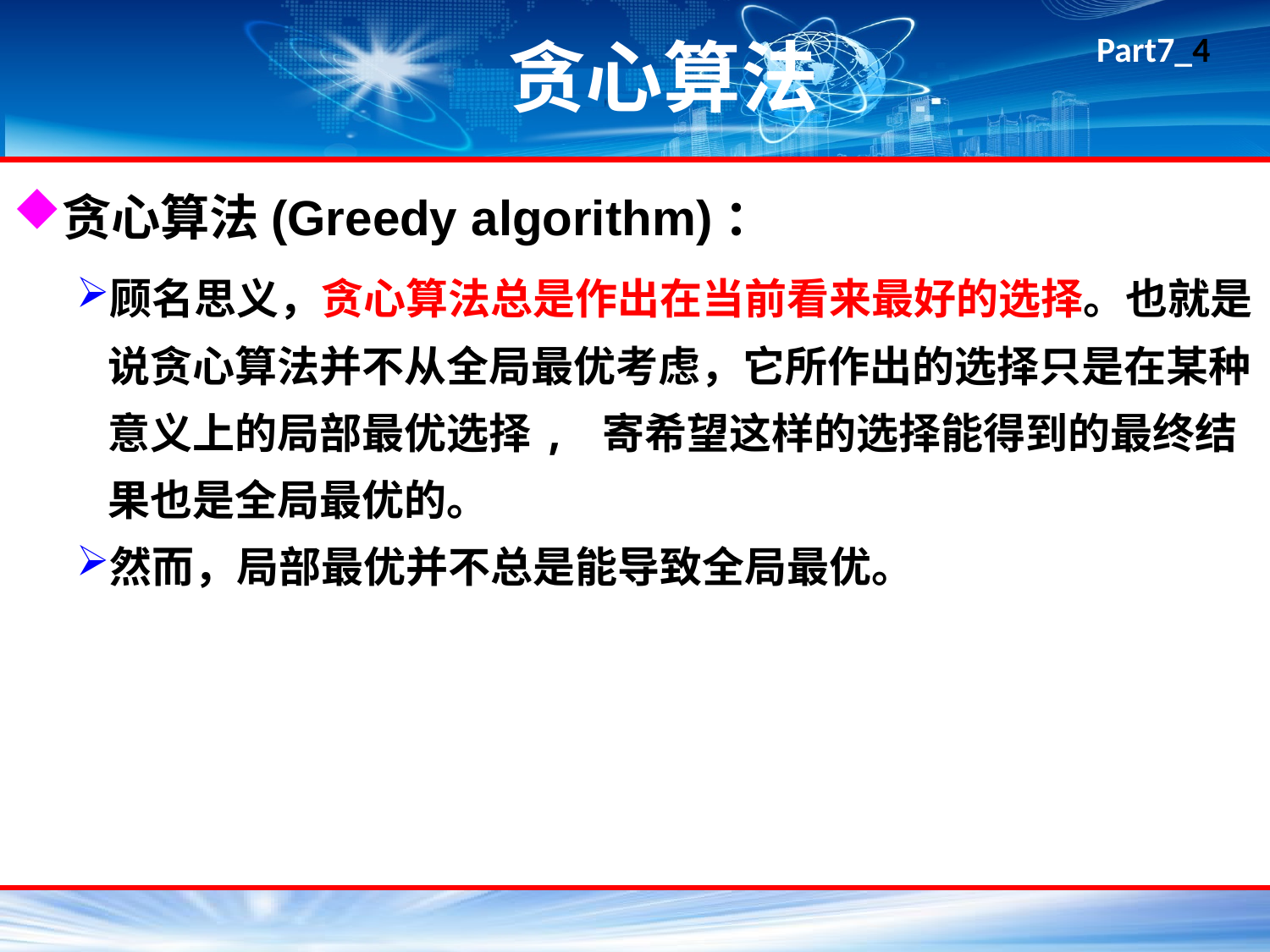

# 贪心算法
贪心算法(Greedy algorithm)：
顾名思义，贪心算法总是作出在当前看来最好的选择。也就是说贪心算法并不从全局最优考虑，它所作出的选择只是在某种意义上的局部最优选择, 寄希望这样的选择能得到的最终结果也是全局最优的。
然而，局部最优并不总是能导致全局最优。